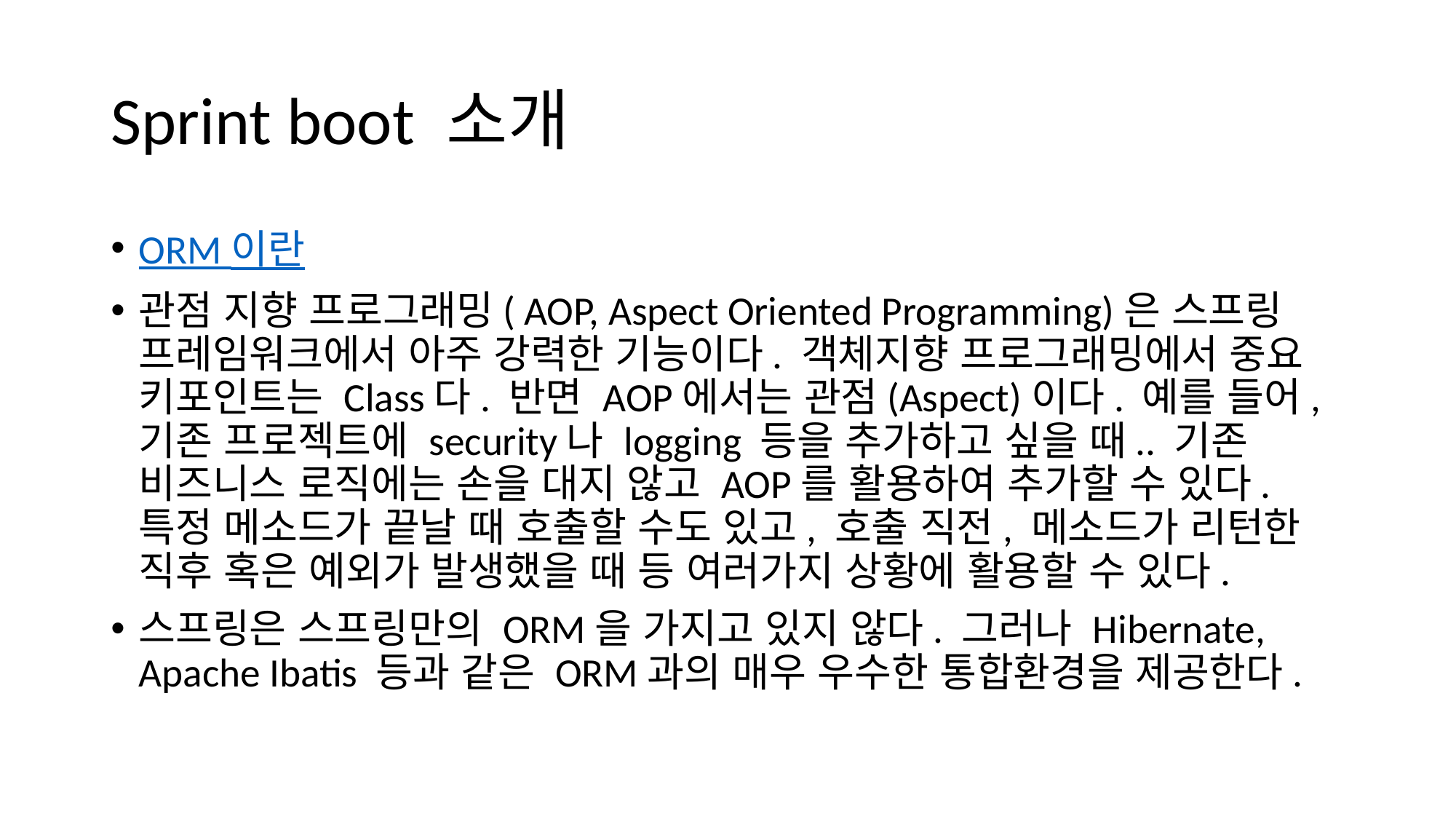

# Sprint boot 소개
ORM 이란
관점 지향 프로그래밍( AOP, Aspect Oriented Programming)은 스프링 프레임워크에서 아주 강력한 기능이다. 객체지향 프로그래밍에서 중요 키포인트는 Class다. 반면 AOP에서는 관점(Aspect)이다. 예를 들어, 기존 프로젝트에 security나 logging 등을 추가하고 싶을 때.. 기존 비즈니스 로직에는 손을 대지 않고 AOP를 활용하여 추가할 수 있다. 특정 메소드가 끝날 때 호출할 수도 있고, 호출 직전, 메소드가 리턴한 직후 혹은 예외가 발생했을 때 등 여러가지 상황에 활용할 수 있다.
스프링은 스프링만의 ORM을 가지고 있지 않다. 그러나 Hibernate, Apache Ibatis 등과 같은 ORM과의 매우 우수한 통합환경을 제공한다.